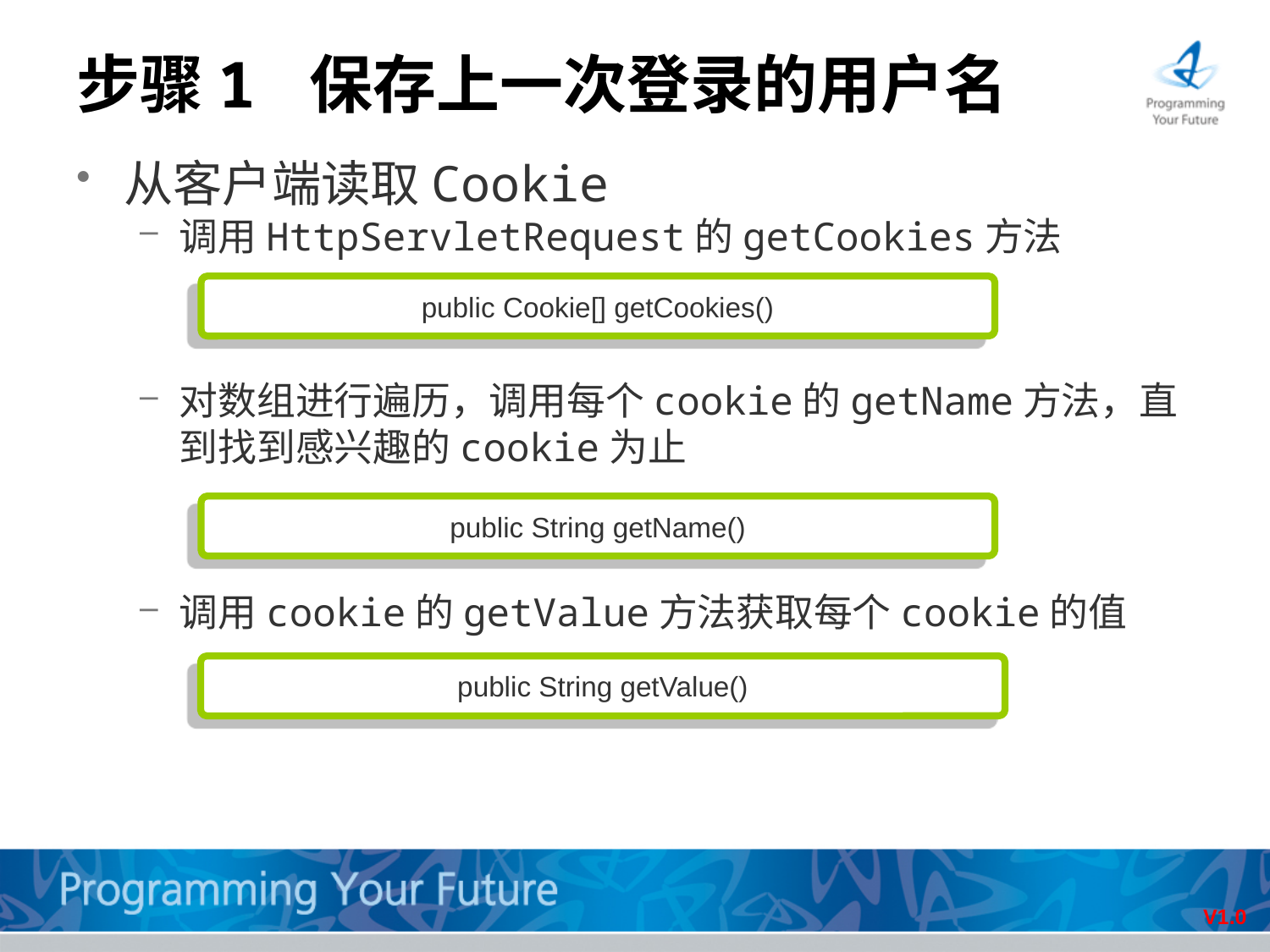

# 步骤1 保存上一次登录的用户名
从客户端读取Cookie
调用HttpServletRequest的getCookies方法

对数组进行遍历，调用每个cookie的getName方法，直到找到感兴趣的cookie为止

调用cookie的getValue方法获取每个cookie的值

public Cookie[] getCookies()
public String getName()
public String getValue()